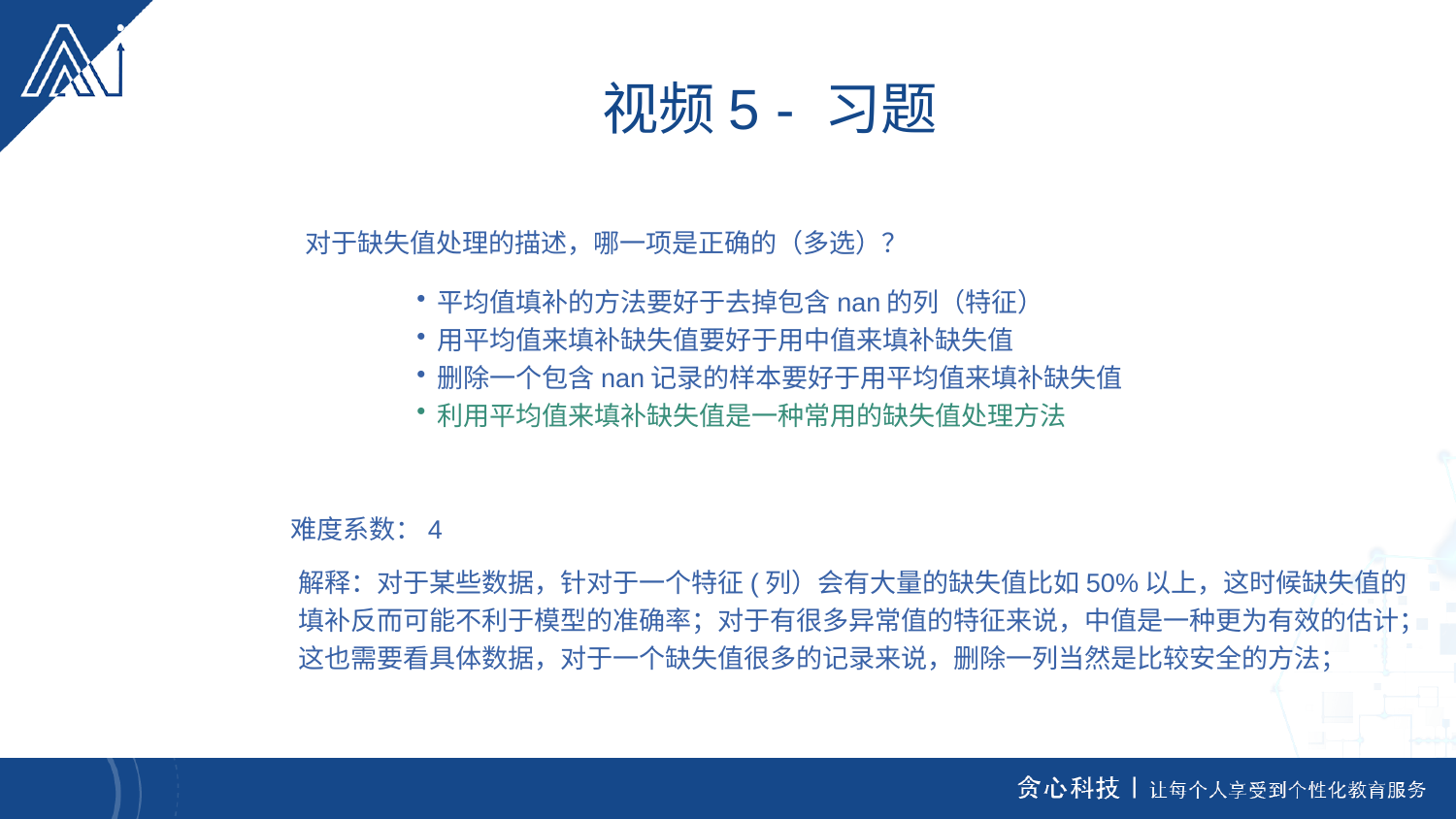

视频5 - 习题
对于缺失值处理的描述，哪一项是正确的（多选）？
平均值填补的方法要好于去掉包含nan的列（特征）
用平均值来填补缺失值要好于用中值来填补缺失值
删除一个包含nan记录的样本要好于用平均值来填补缺失值
利用平均值来填补缺失值是一种常用的缺失值处理方法
难度系数：4
解释：对于某些数据，针对于一个特征(列）会有大量的缺失值比如50%以上，这时候缺失值的
填补反而可能不利于模型的准确率；对于有很多异常值的特征来说，中值是一种更为有效的估计；
这也需要看具体数据，对于一个缺失值很多的记录来说，删除一列当然是比较安全的方法；